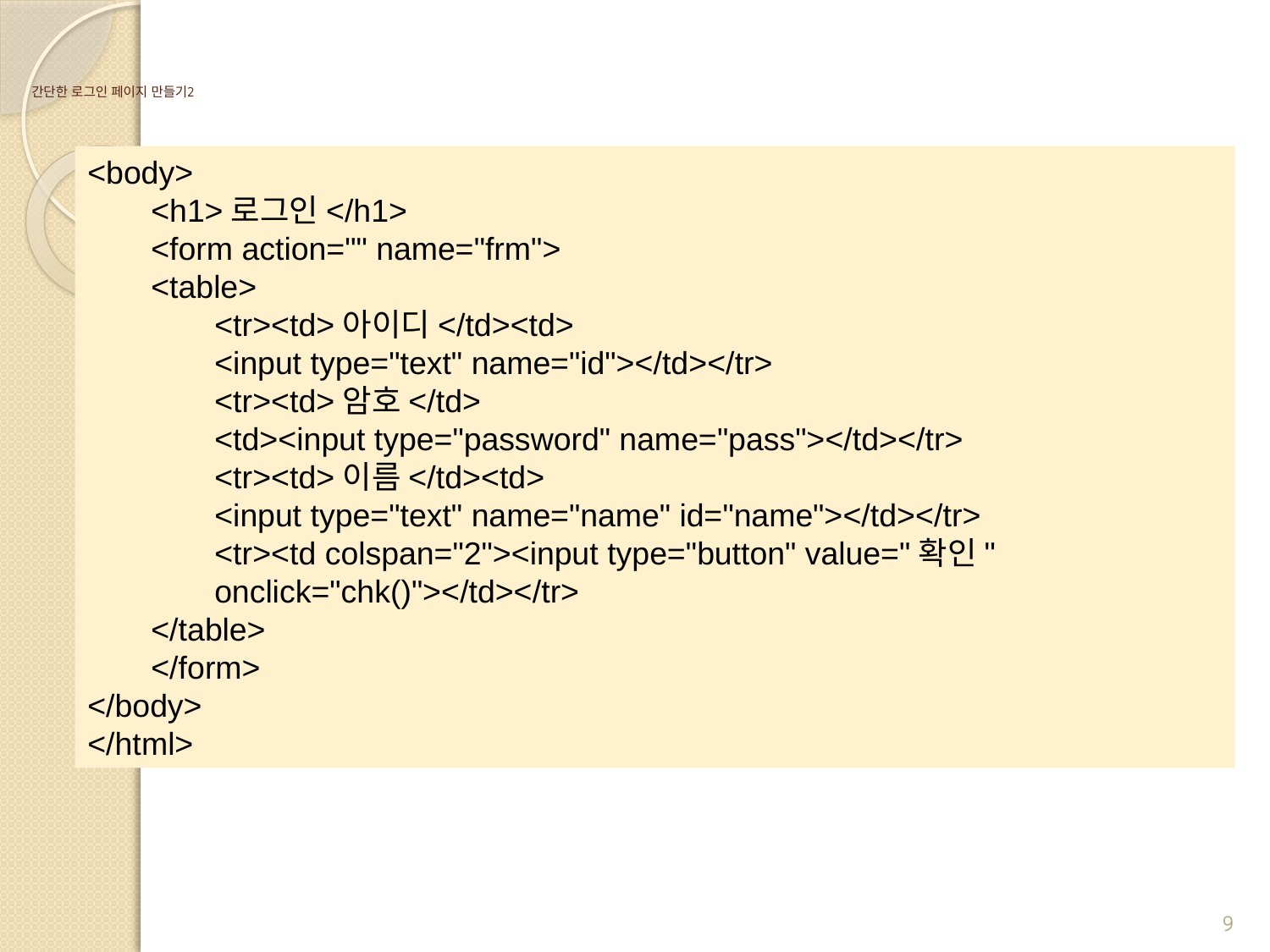

# 간단한 로그인 페이지 만들기2
<body>
<h1>로그인</h1>
<form action="" name="frm">
<table>
<tr><td>아이디</td><td>
<input type="text" name="id"></td></tr>
<tr><td>암호</td>
<td><input type="password" name="pass"></td></tr>
<tr><td>이름</td><td>
<input type="text" name="name" id="name"></td></tr>
<tr><td colspan="2"><input type="button" value="확인" onclick="chk()"></td></tr>
</table>
</form>
</body>
</html>
9